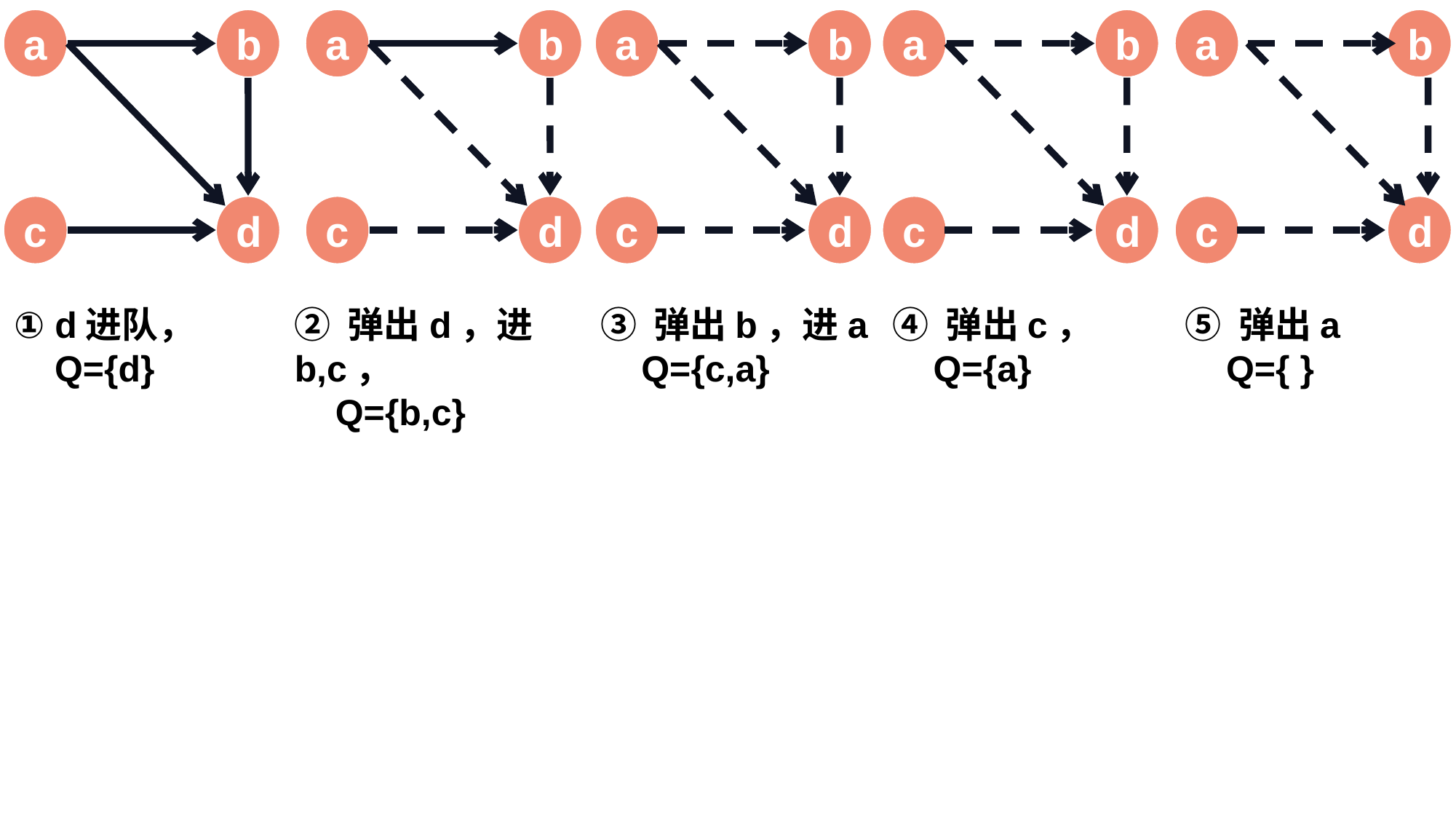

a
b
c
d
a
b
c
d
① d进队，
    Q={d}
② 弹出d，进b,c，
    Q={b,c}
a
b
c
d
a
b
c
d
③ 弹出b，进a
    Q={c,a}
④ 弹出c，
    Q={a}
a
b
c
d
⑤ 弹出a
    Q={ }